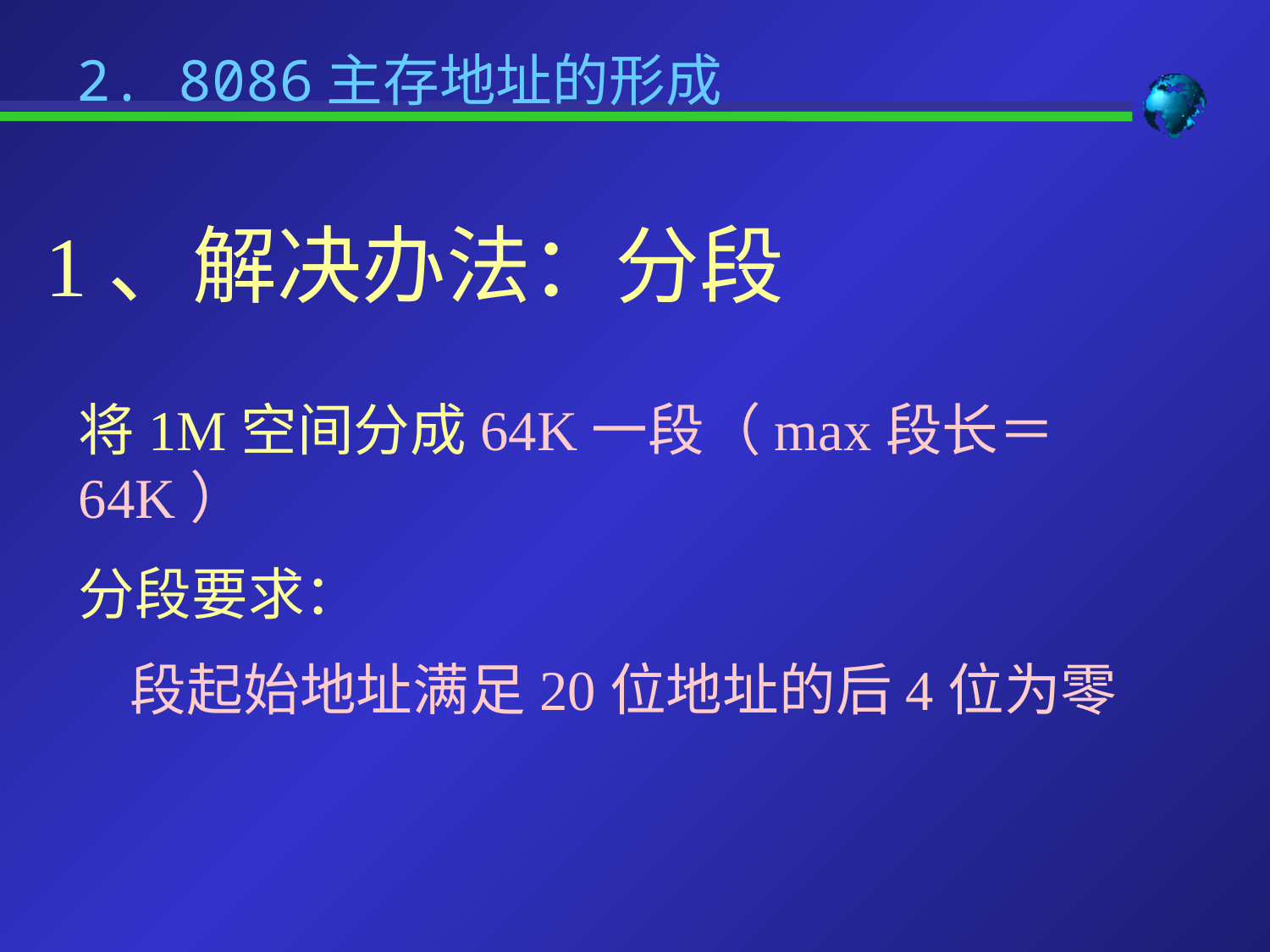

# 2. 8086主存地址的形成
1、解决办法：分段
将1M空间分成64K一段（max段长＝64K）
分段要求：
   段起始地址满足20位地址的后4位为零
12